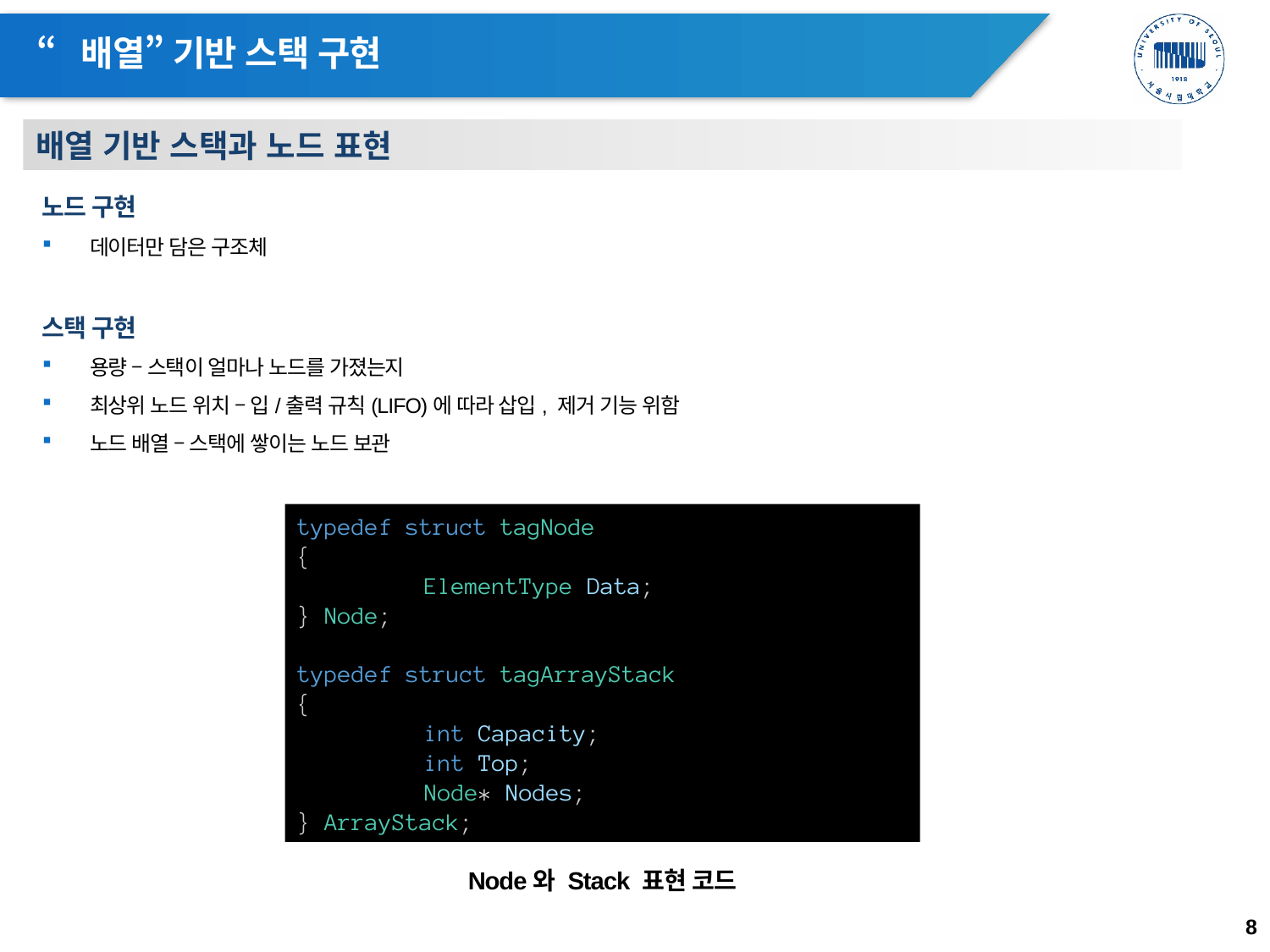

# “배열” 기반 스택 구현
배열 기반 스택과 노드 표현
노드 구현
데이터만 담은 구조체

스택 구현
용량 – 스택이 얼마나 노드를 가졌는지
최상위 노드 위치 – 입/출력 규칙(LIFO)에 따라 삽입, 제거 기능 위함
노드 배열 – 스택에 쌓이는 노드 보관

typedef struct tagNode
{
	ElementType Data;
} Node;
typedef struct tagArrayStack
{
	int Capacity;
	int Top;
	Node* Nodes;
} ArrayStack;
Node와 Stack 표현 코드
8